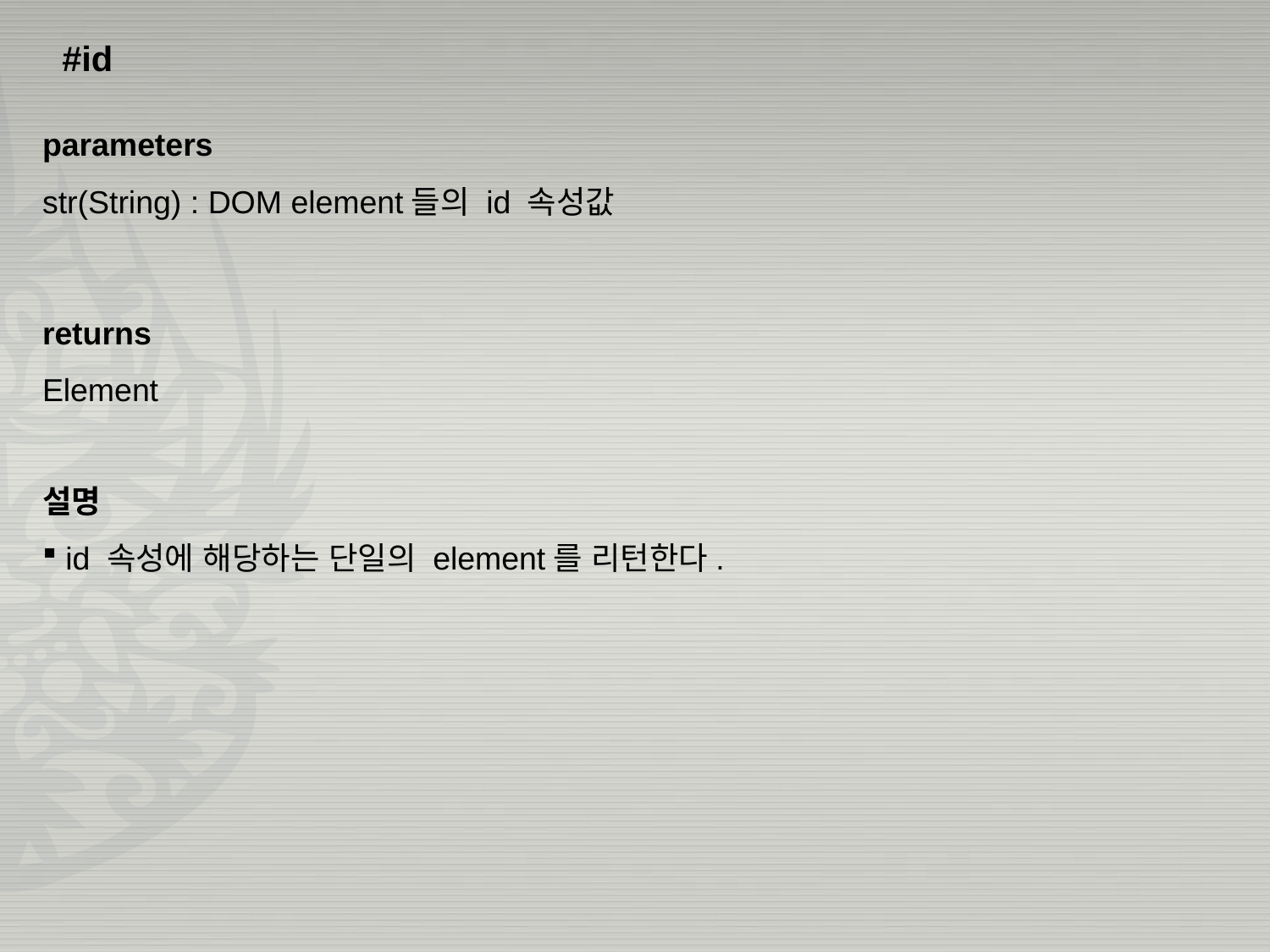

#id
parameters
str(String) : DOM element들의 id 속성값
returns
Element
설명
 id 속성에 해당하는 단일의 element를 리턴한다.